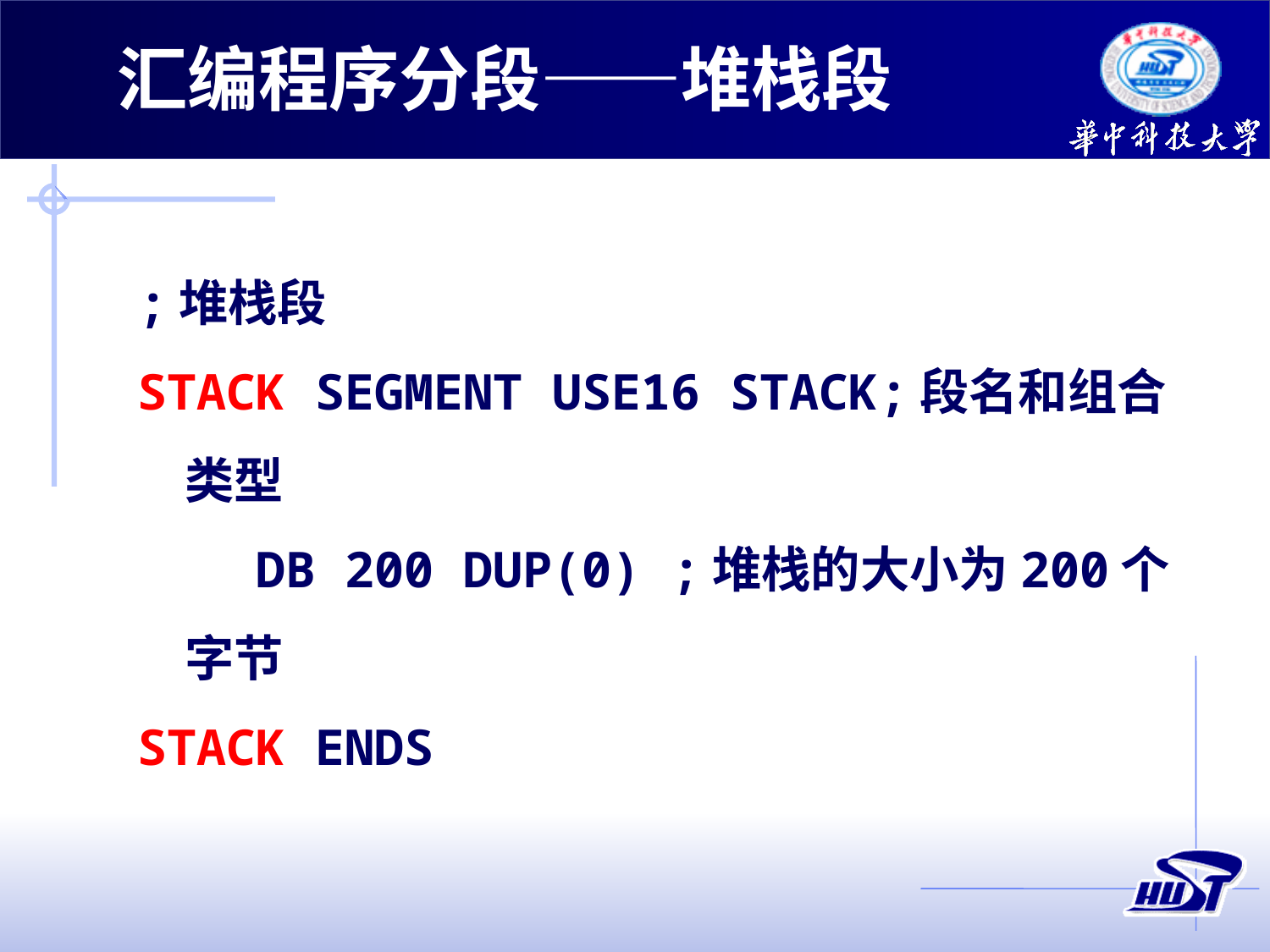

汇编程序分段——堆栈段
;堆栈段
STACK SEGMENT USE16 STACK;段名和组合类型
    DB 200 DUP(0) ;堆栈的大小为200个字节
STACK ENDS